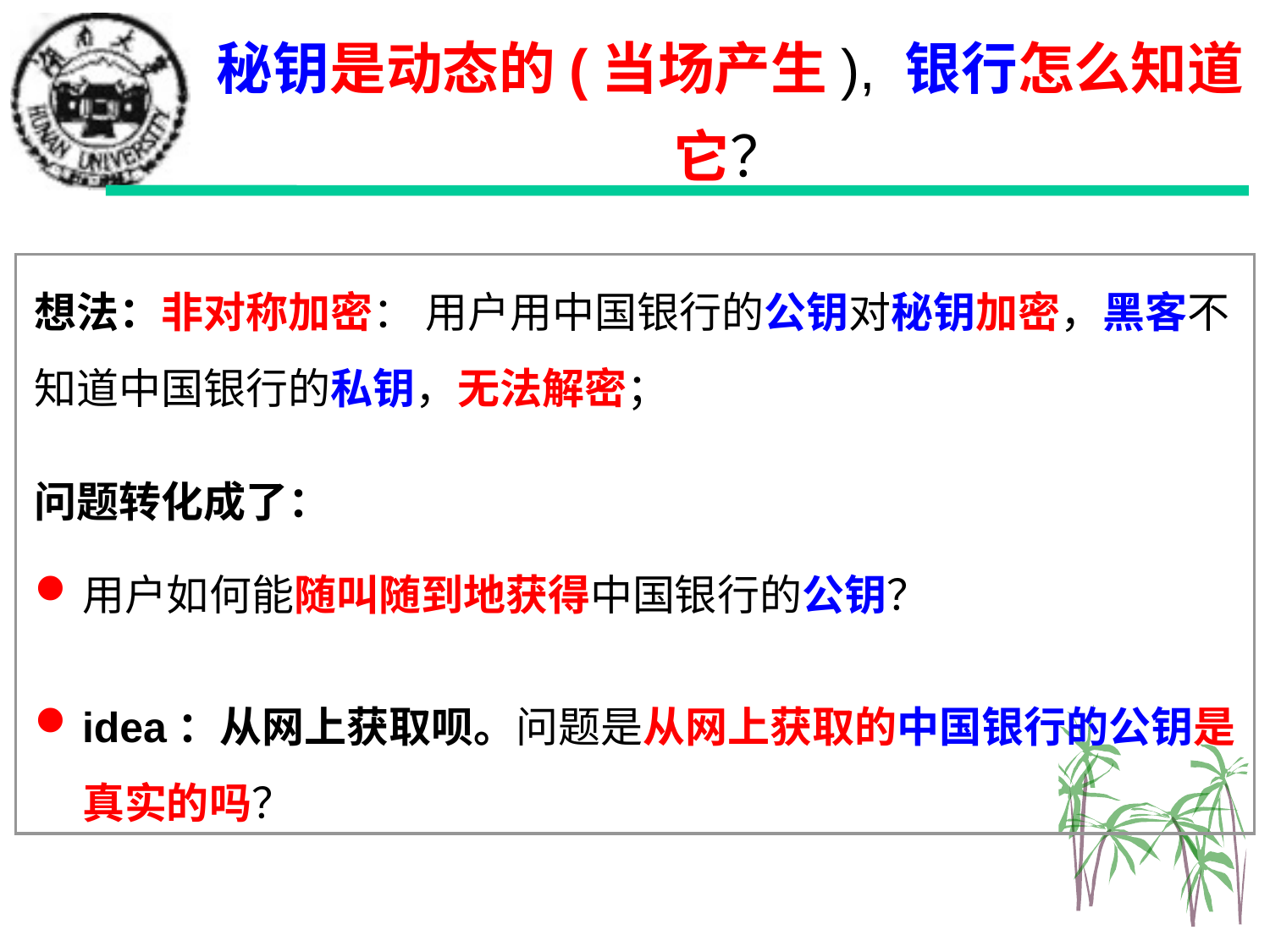

秘钥是动态的(当场产生), 银行怎么知道它？
想法：非对称加密： 用户用中国银行的公钥对秘钥加密，黑客不知道中国银行的私钥，无法解密；
问题转化成了：
用户如何能随叫随到地获得中国银行的公钥？

idea：从网上获取呗。问题是从网上获取的中国银行的公钥是真实的吗？